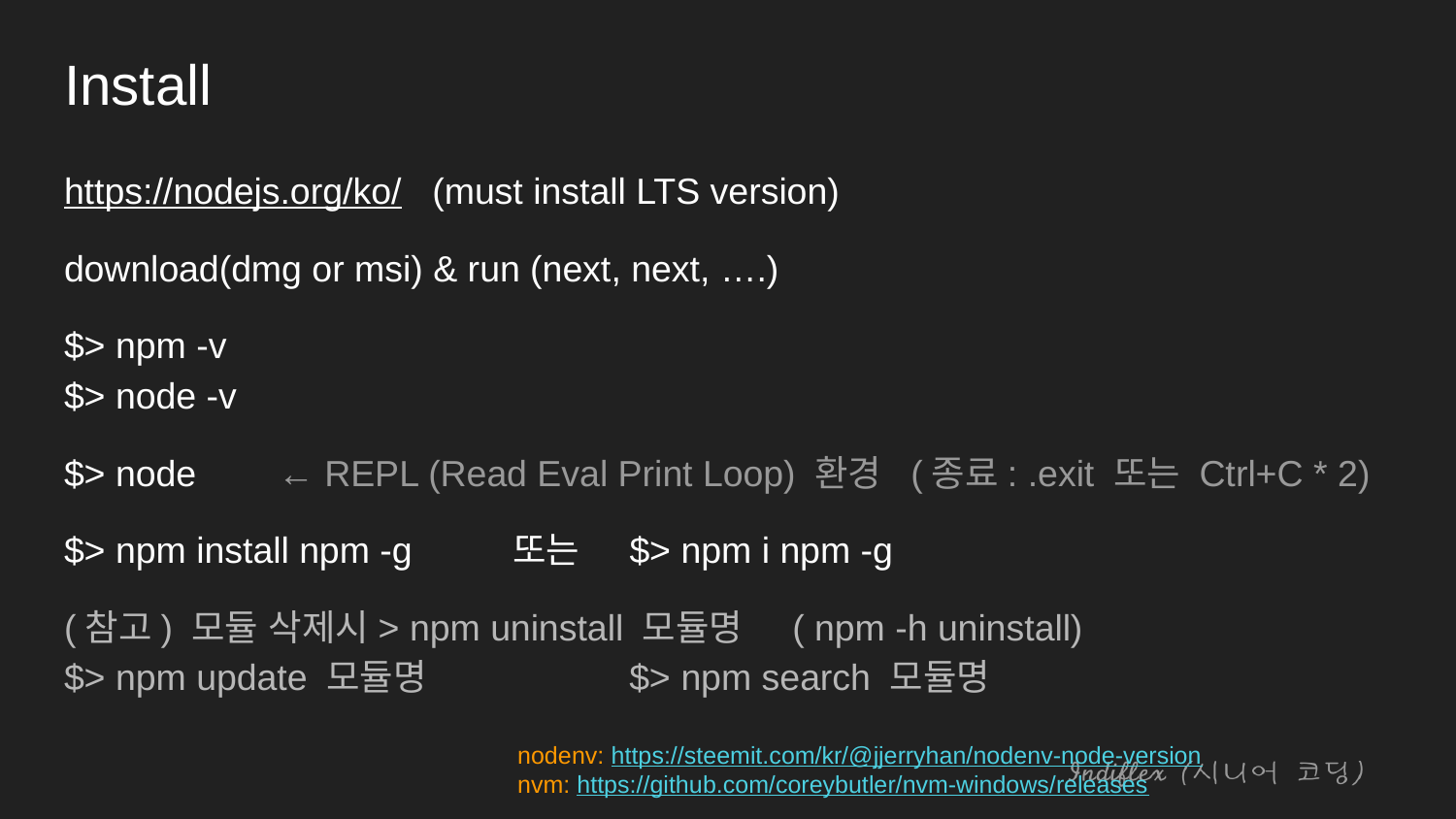

# Install
https://nodejs.org/ko/   (must install LTS version)
download(dmg or msi) & run (next, next, ….)
$> npm -v
$> node -v
$> node        ← REPL (Read Eval Print Loop) 환경  (종료: .exit 또는 Ctrl+C * 2)
$> npm install npm -g         또는    $> npm i npm -g
(참고) 모듈 삭제시> npm uninstall 모듈명    ( npm -h uninstall)
$> npm update 모듈명                   $> npm search 모듈명
nodenv: https://steemit.com/kr/@jjerryhan/nodenv-node-version
nvm: https://github.com/coreybutler/nvm-windows/releases